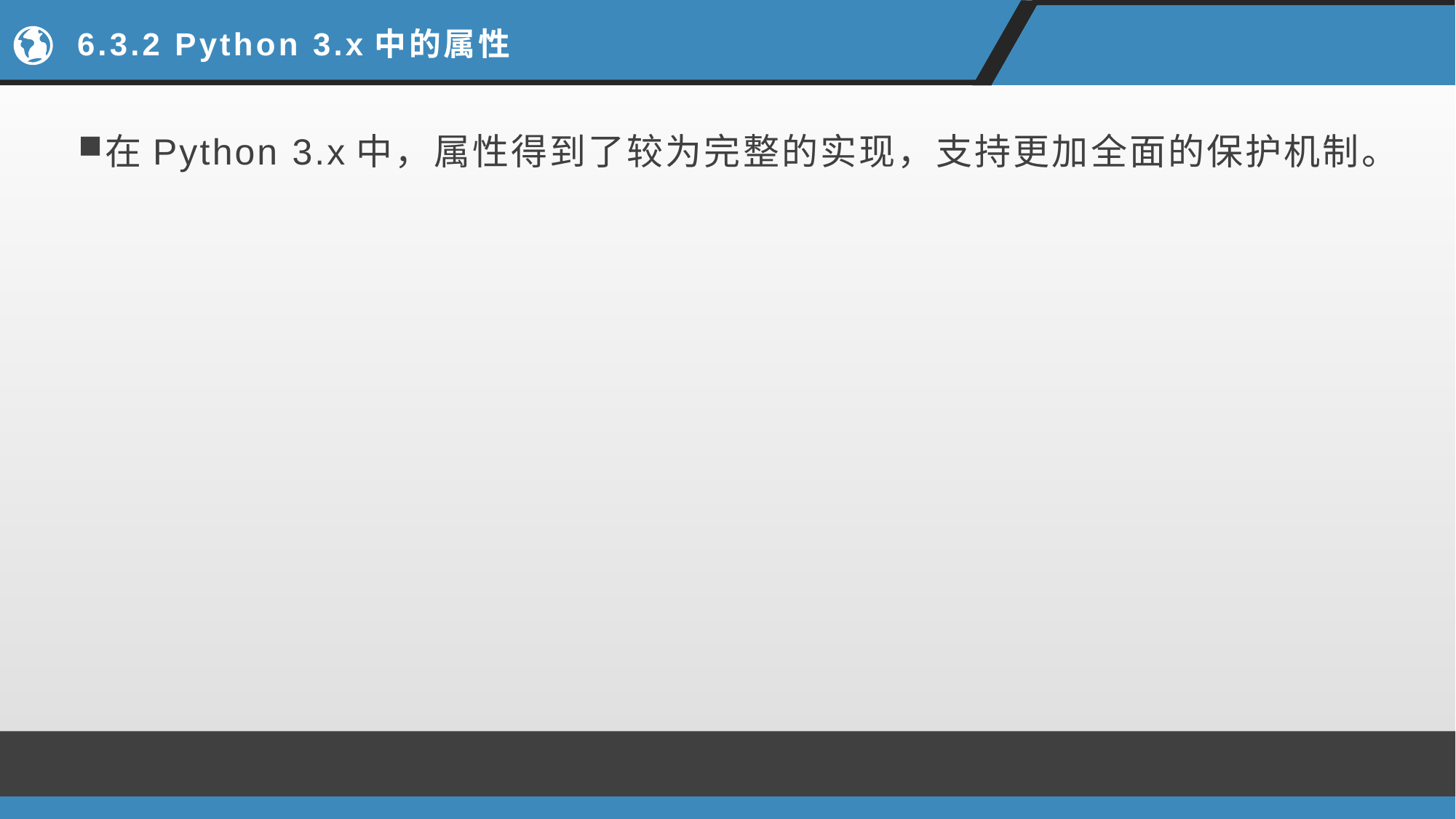

# 6.3.2 Python 3.x中的属性

在Python 3.x中，属性得到了较为完整的实现，支持更加全面的保护机制。
44